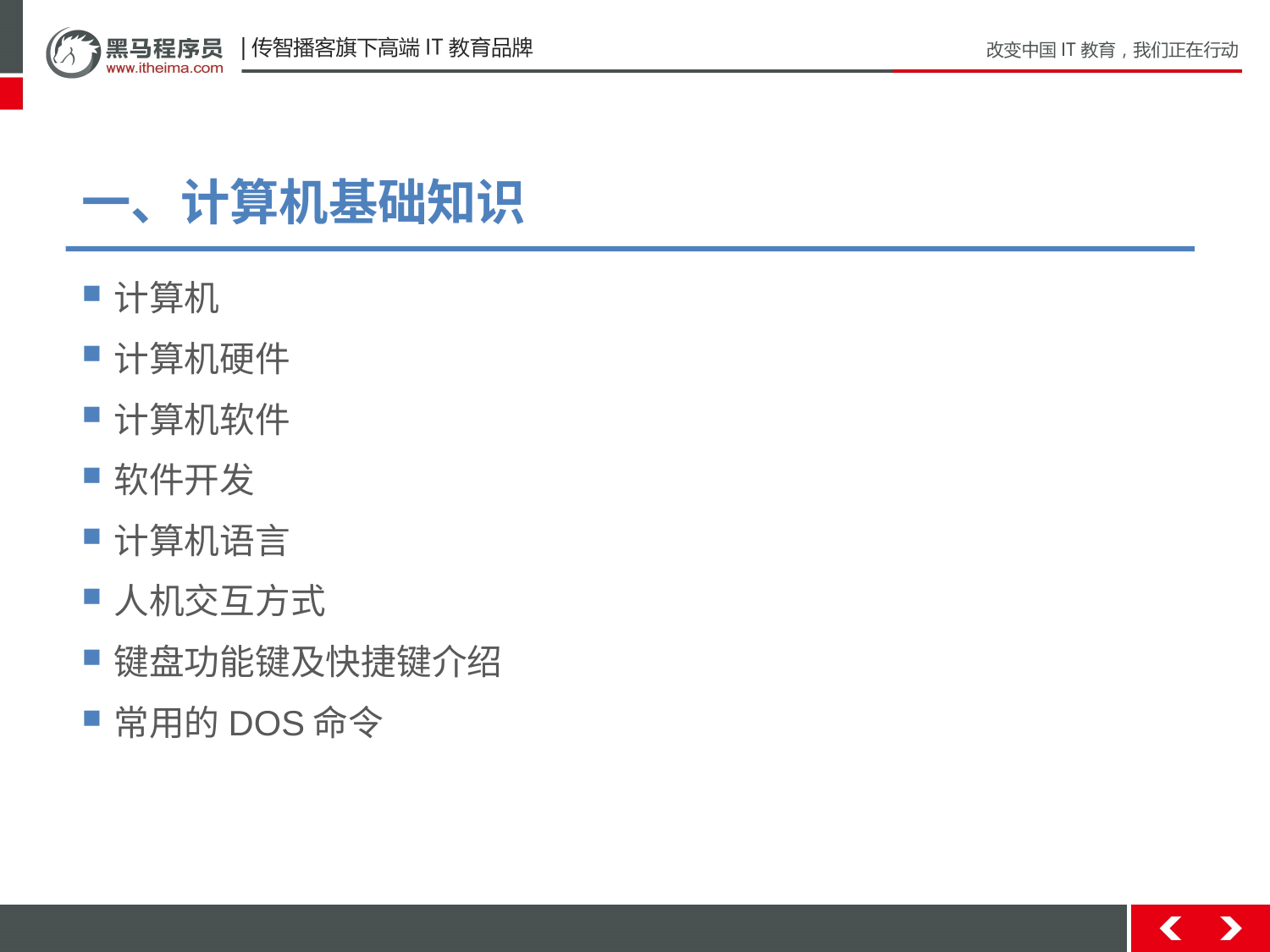

# 一、计算机基础知识
计算机
计算机硬件
计算机软件
软件开发
计算机语言
人机交互方式
键盘功能键及快捷键介绍
常用的DOS命令